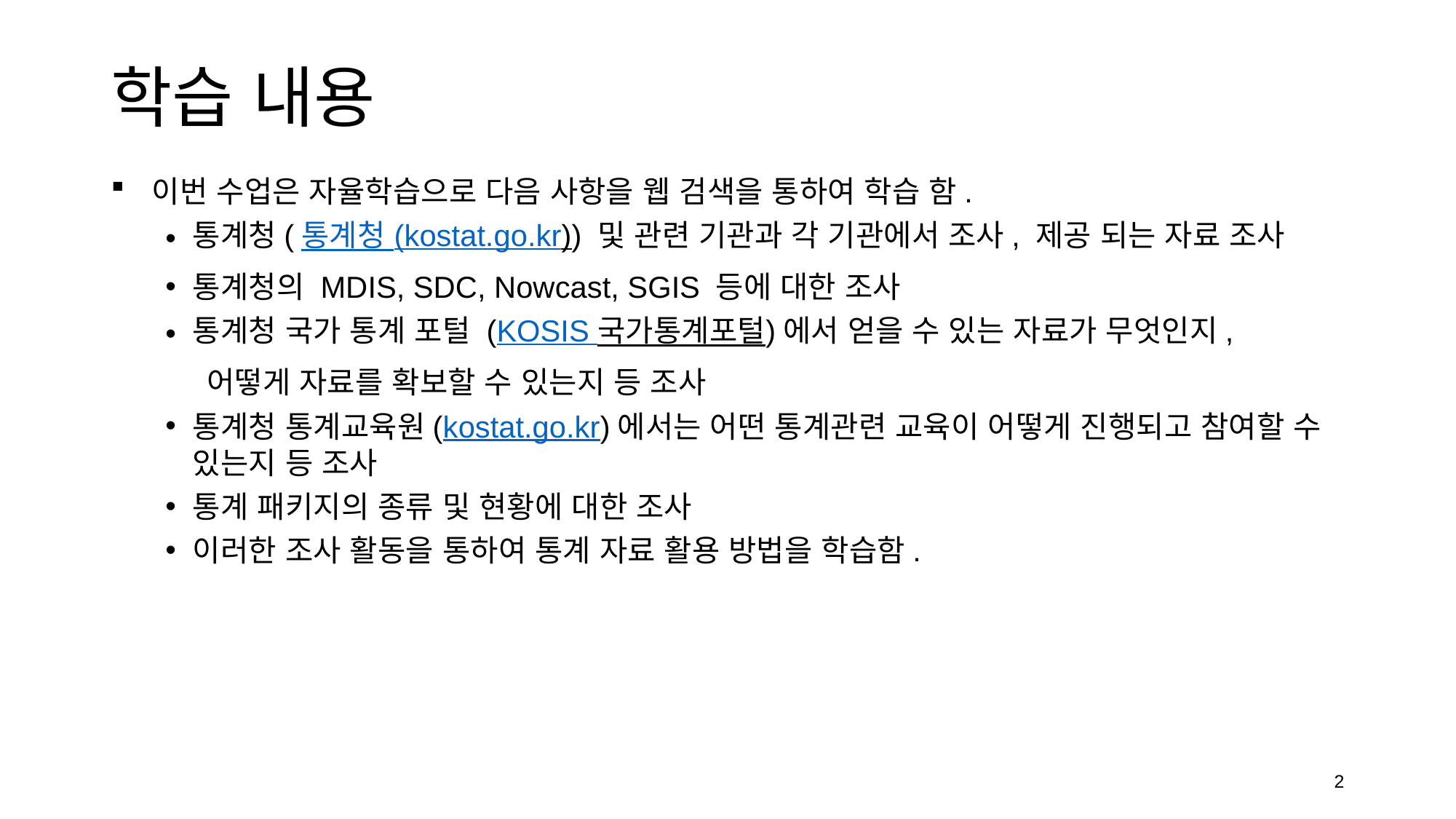

# 학습 내용
이번 수업은 자율학습으로 다음 사항을 웹 검색을 통하여 학습 함.
통계청(통계청 (kostat.go.kr)) 및 관련 기관과 각 기관에서 조사, 제공 되는 자료 조사
통계청의 MDIS, SDC, Nowcast, SGIS 등에 대한 조사
통계청 국가 통계 포털 (KOSIS 국가통계포털)에서 얻을 수 있는 자료가 무엇인지,
    어떻게 자료를 확보할 수 있는지 등 조사
통계청 통계교육원(kostat.go.kr)에서는 어떤 통계관련 교육이 어떻게 진행되고 참여할 수 있는지 등 조사
통계 패키지의 종류 및 현황에 대한 조사
이러한 조사 활동을 통하여 통계 자료 활용 방법을 학습함.

2